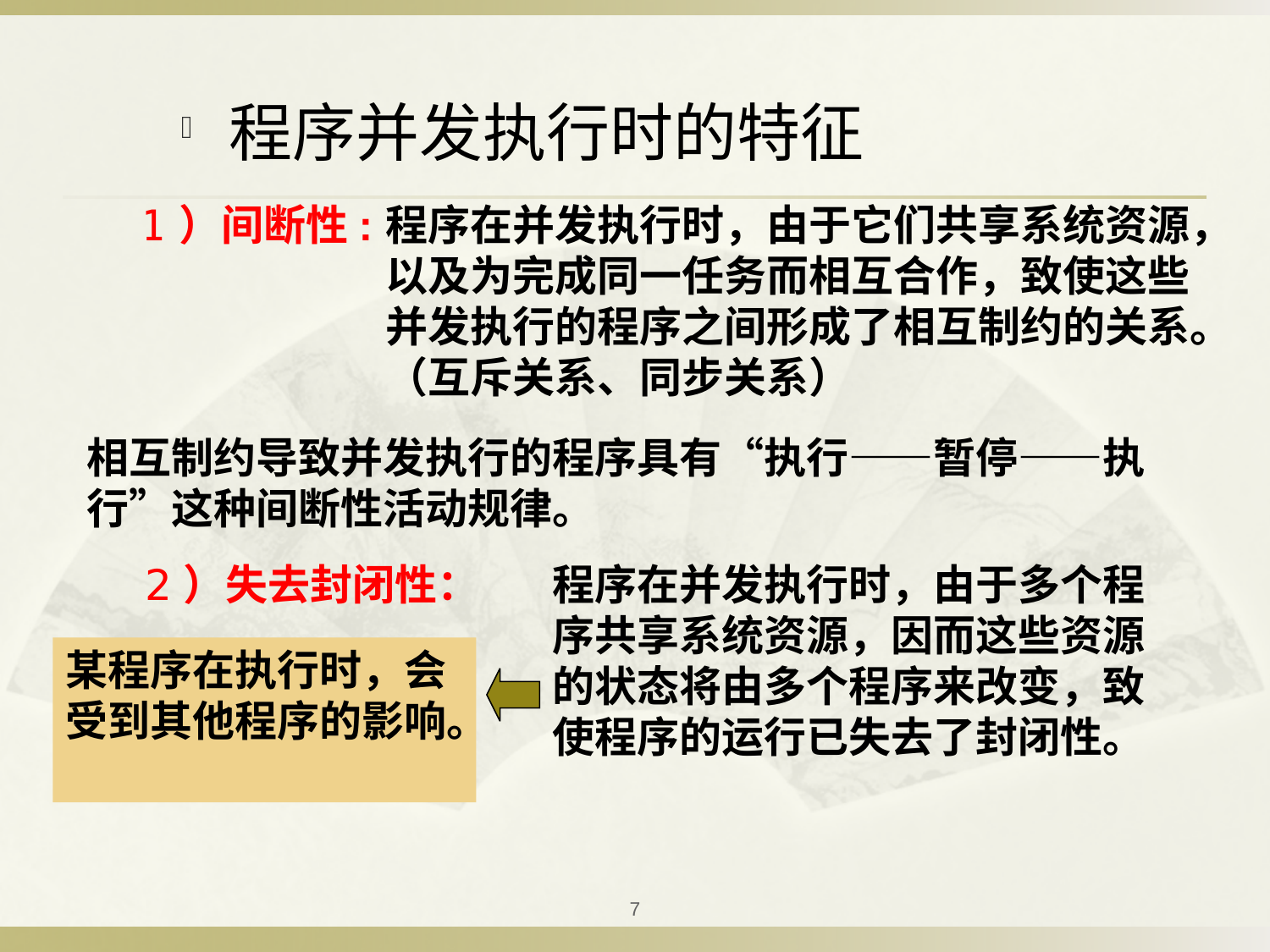

程序并发执行时的特征
1）间断性:
程序在并发执行时，由于它们共享系统资源，以及为完成同一任务而相互合作，致使这些并发执行的程序之间形成了相互制约的关系。（互斥关系、同步关系）
相互制约导致并发执行的程序具有“执行——暂停——执行”这种间断性活动规律。
2）失去封闭性：
程序在并发执行时，由于多个程序共享系统资源，因而这些资源的状态将由多个程序来改变，致使程序的运行已失去了封闭性。
某程序在执行时，会受到其他程序的影响。

7